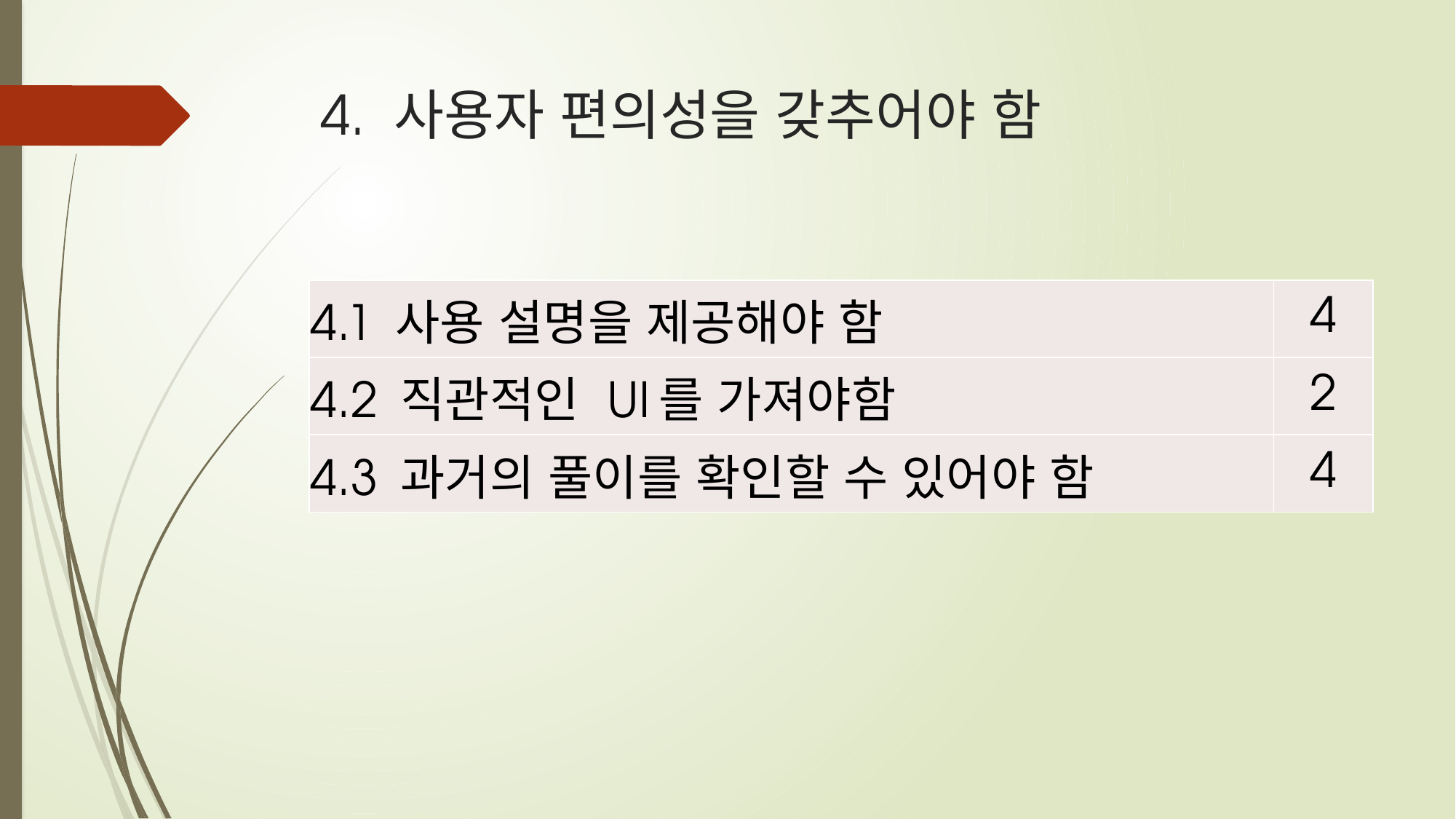

# 4. 사용자 편의성을 갖추어야 함
| 4.1 사용 설명을 제공해야 함 | 4 |
| --- | --- |
| 4.2 직관적인 UI를 가져야함 | 2 |
| 4.3 과거의 풀이를 확인할 수 있어야 함 | 4 |